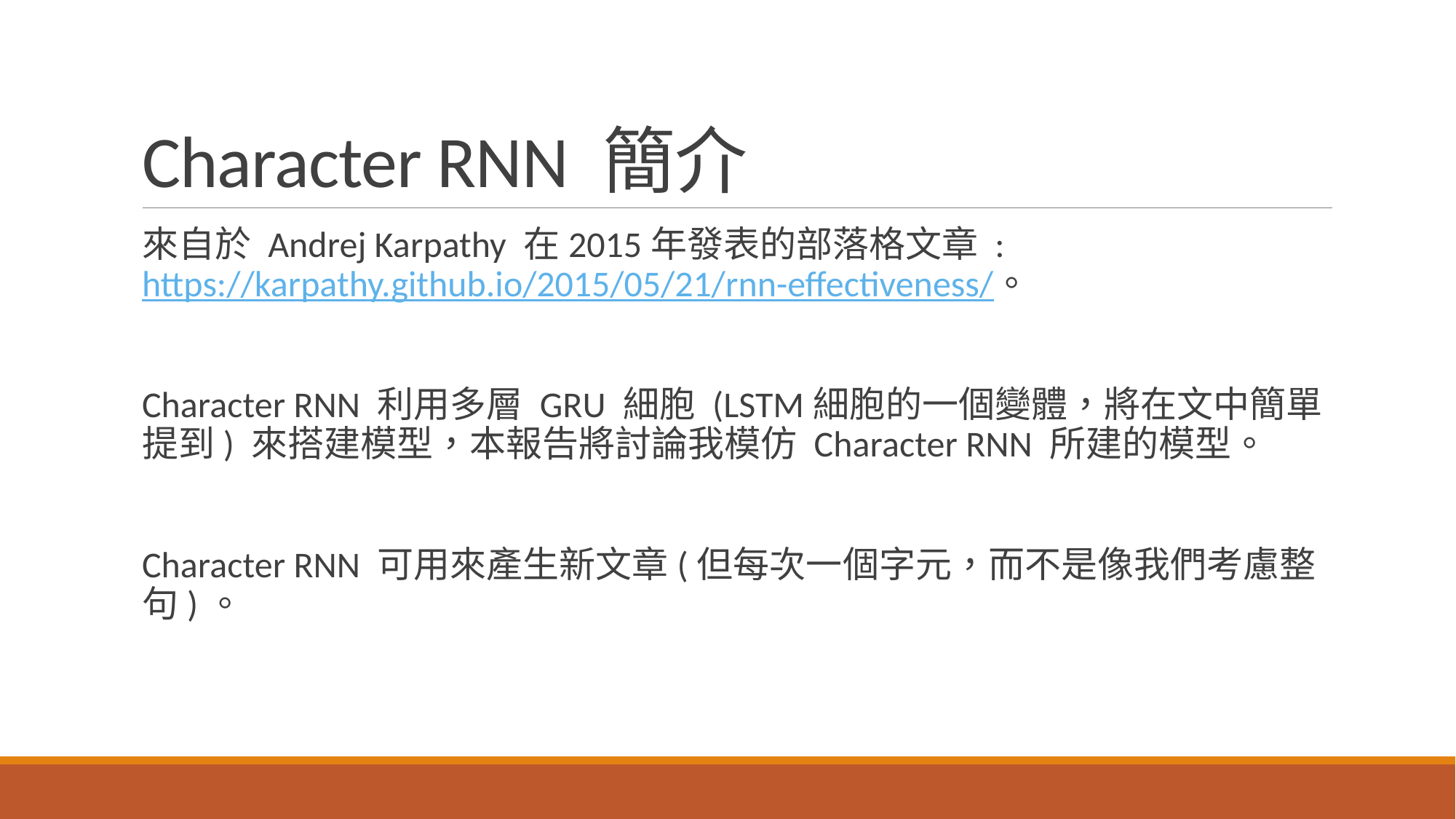

# Character RNN 簡介
來自於 Andrej Karpathy 在2015年發表的部落格文章 : https://karpathy.github.io/2015/05/21/rnn-effectiveness/。

Character RNN 利用多層 GRU 細胞 (LSTM細胞的一個變體，將在文中簡單提到) 來搭建模型，本報告將討論我模仿 Character RNN 所建的模型。

Character RNN 可用來產生新文章(但每次一個字元，而不是像我們考慮整句)。